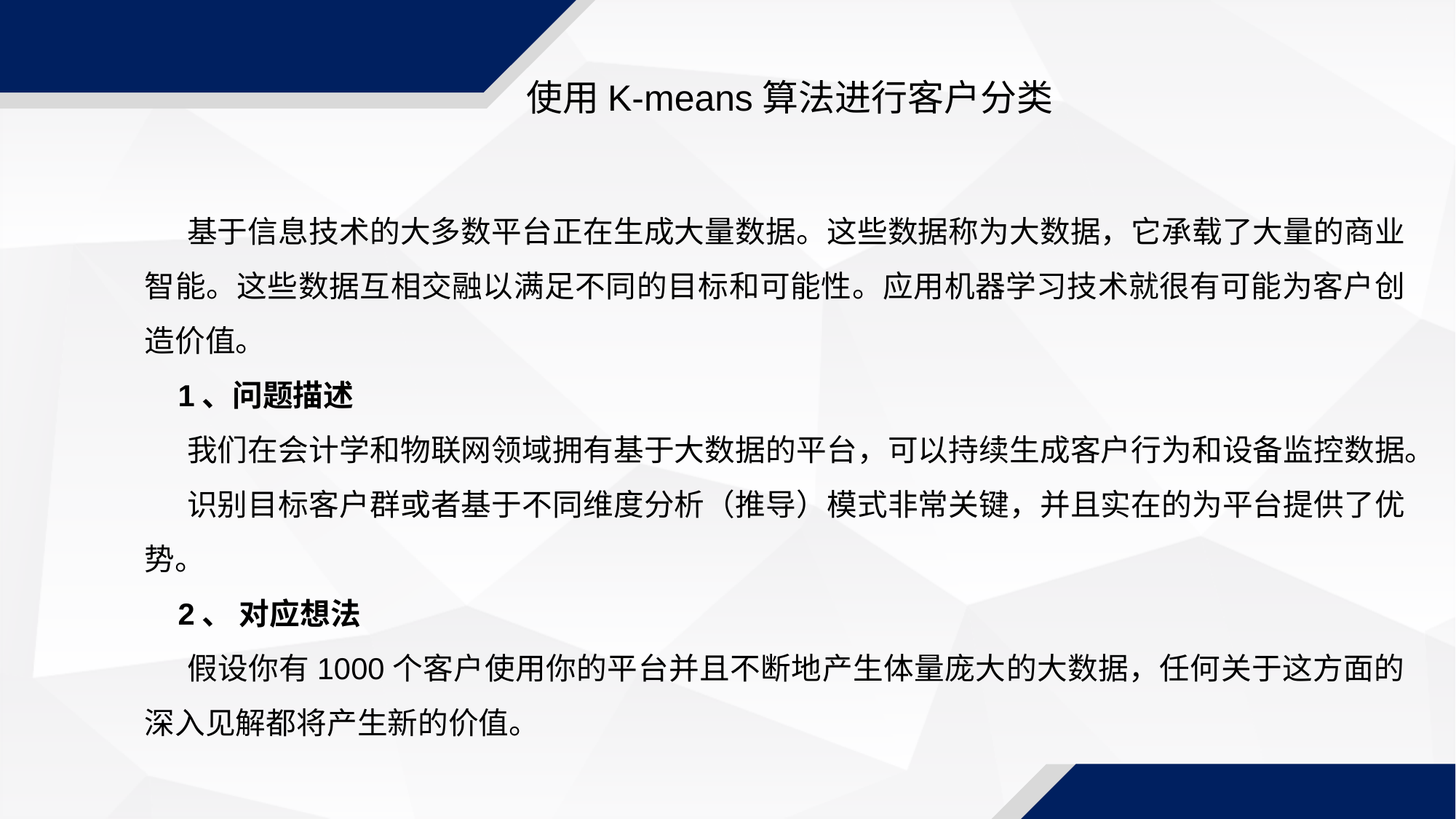

使用K-means算法进行客户分类
基于信息技术的大多数平台正在生成大量数据。这些数据称为大数据，它承载了大量的商业智能。这些数据互相交融以满足不同的目标和可能性。应用机器学习技术就很有可能为客户创造价值。
1、问题描述
我们在会计学和物联网领域拥有基于大数据的平台，可以持续生成客户行为和设备监控数据。
识别目标客户群或者基于不同维度分析（推导）模式非常关键，并且实在的为平台提供了优势。
2、 对应想法
假设你有1000个客户使用你的平台并且不断地产生体量庞大的大数据，任何关于这方面的深入见解都将产生新的价值。